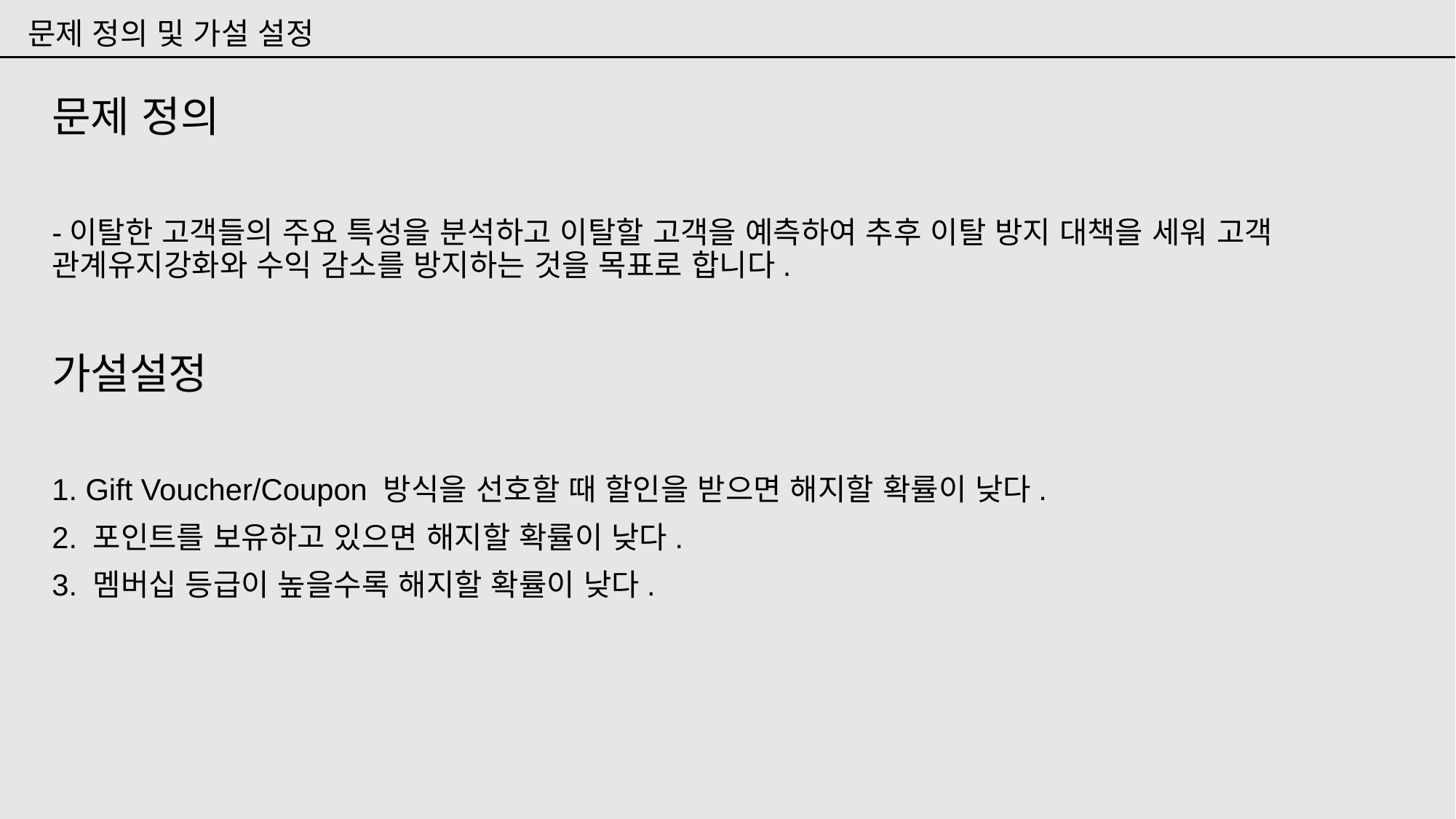

문제 정의 및 가설 설정

문제 정의

-이탈한 고객들의 주요 특성을 분석하고 이탈할 고객을 예측하여 추후 이탈 방지 대책을 세워 고객 관계유지강화와 수익 감소를 방지하는 것을 목표로 합니다.

가설설정

1. Gift Voucher/Coupon 방식을 선호할 때 할인을 받으면 해지할 확률이 낮다.
2. 포인트를 보유하고 있으면 해지할 확률이 낮다.
3. 멤버십 등급이 높을수록 해지할 확률이 낮다.